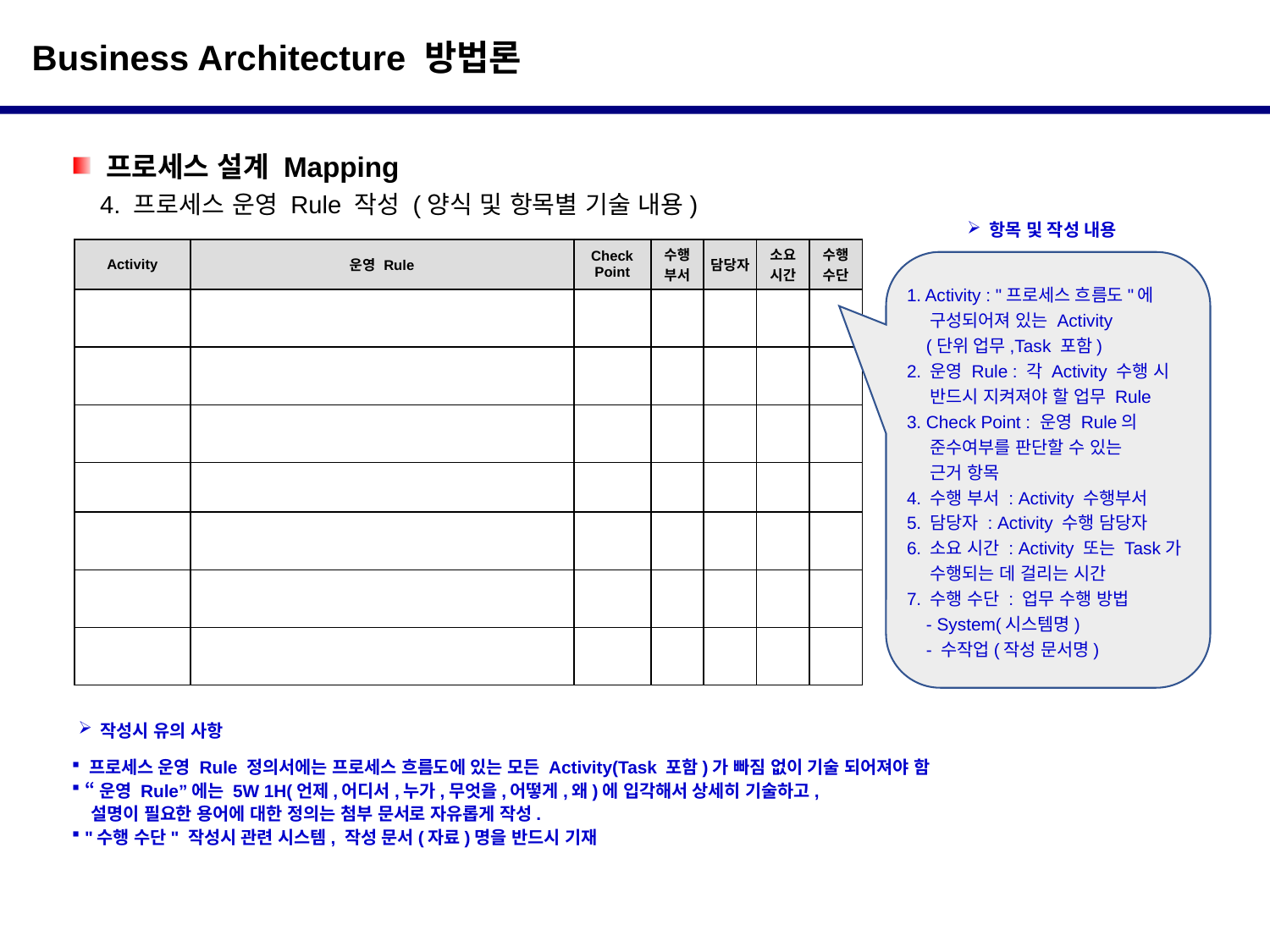

Business Architecture 방법론

 프로세스 설계 Mapping
    4. 프로세스 운영 Rule 작성 (양식 및 항목별 기술 내용)
 항목 및 작성 내용
| Activity | 운영 Rule | Check Point | 수행 부서 | 담당자 | 소요 시간 | 수행 수단 |
| --- | --- | --- | --- | --- | --- | --- |
|  |  |  |  |  |  |  |
|  |  |  |  |  |  |  |
|  |  |  |  |  |  |  |
|  |  |  |  |  |  |  |
|  |  |  |  |  |  |  |
|  |  |  |  |  |  |  |
|  |  |  |  |  |  |  |
1. Activity : "프로세스 흐름도"에
    구성되어져 있는 Activity
    (단위 업무,Task 포함)
2. 운영 Rule : 각 Activity 수행 시
    반드시 지켜져야 할 업무 Rule
3. Check Point : 운영 Rule의
    준수여부를 판단할 수 있는
    근거 항목
4. 수행 부서 : Activity 수행부서
5. 담당자 : Activity 수행 담당자
6. 소요 시간 : Activity 또는 Task가
    수행되는 데 걸리는 시간
7. 수행 수단 : 업무 수행 방법
    - System(시스템명)
    - 수작업(작성 문서명)
 작성시 유의 사항
 프로세스 운영 Rule 정의서에는 프로세스 흐름도에 있는 모든 Activity(Task 포함)가 빠짐 없이 기술 되어져야 함
 “운영 Rule”에는 5W 1H(언제,어디서,누가,무엇을,어떻게,왜)에 입각해서 상세히 기술하고,
   설명이 필요한 용어에 대한 정의는 첨부 문서로 자유롭게 작성.
 "수행 수단" 작성시 관련 시스템, 작성 문서(자료)명을 반드시 기재